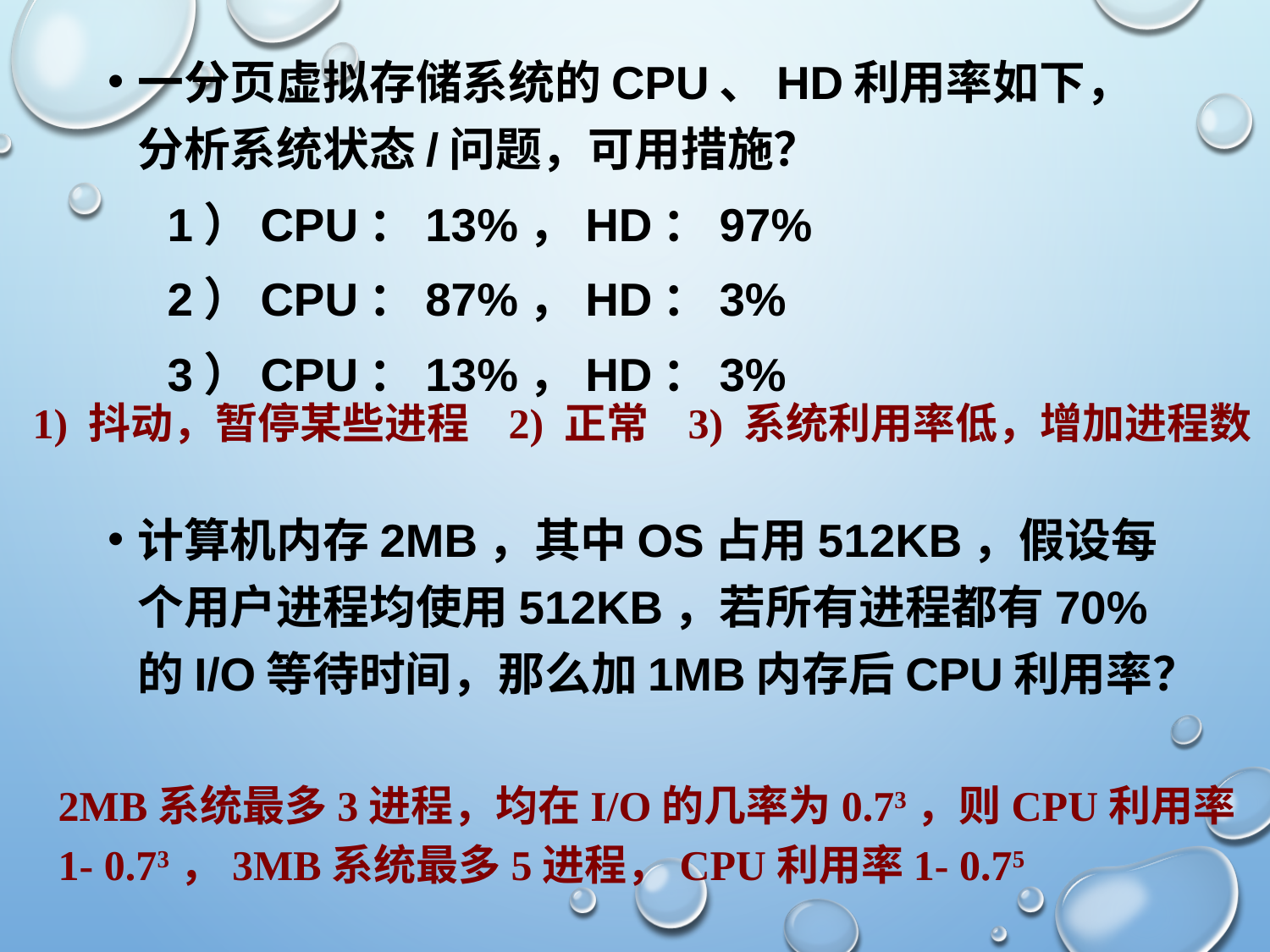

一分页虚拟存储系统的CPU、HD利用率如下，分析系统状态/问题，可用措施？
1）CPU：13%，HD：97%
2）CPU：87%，HD：3%
3）CPU：13%，HD：3%

计算机内存2MB，其中OS占用512KB，假设每个用户进程均使用512KB，若所有进程都有70%的I/O等待时间，那么加1MB内存后CPU利用率？
1) 抖动，暂停某些进程   2) 正常   3) 系统利用率低，增加进程数
2MB系统最多3进程，均在I/O的几率为0.73，则CPU利用率
1- 0.73，3MB系统最多5进程，CPU利用率1- 0.75
19